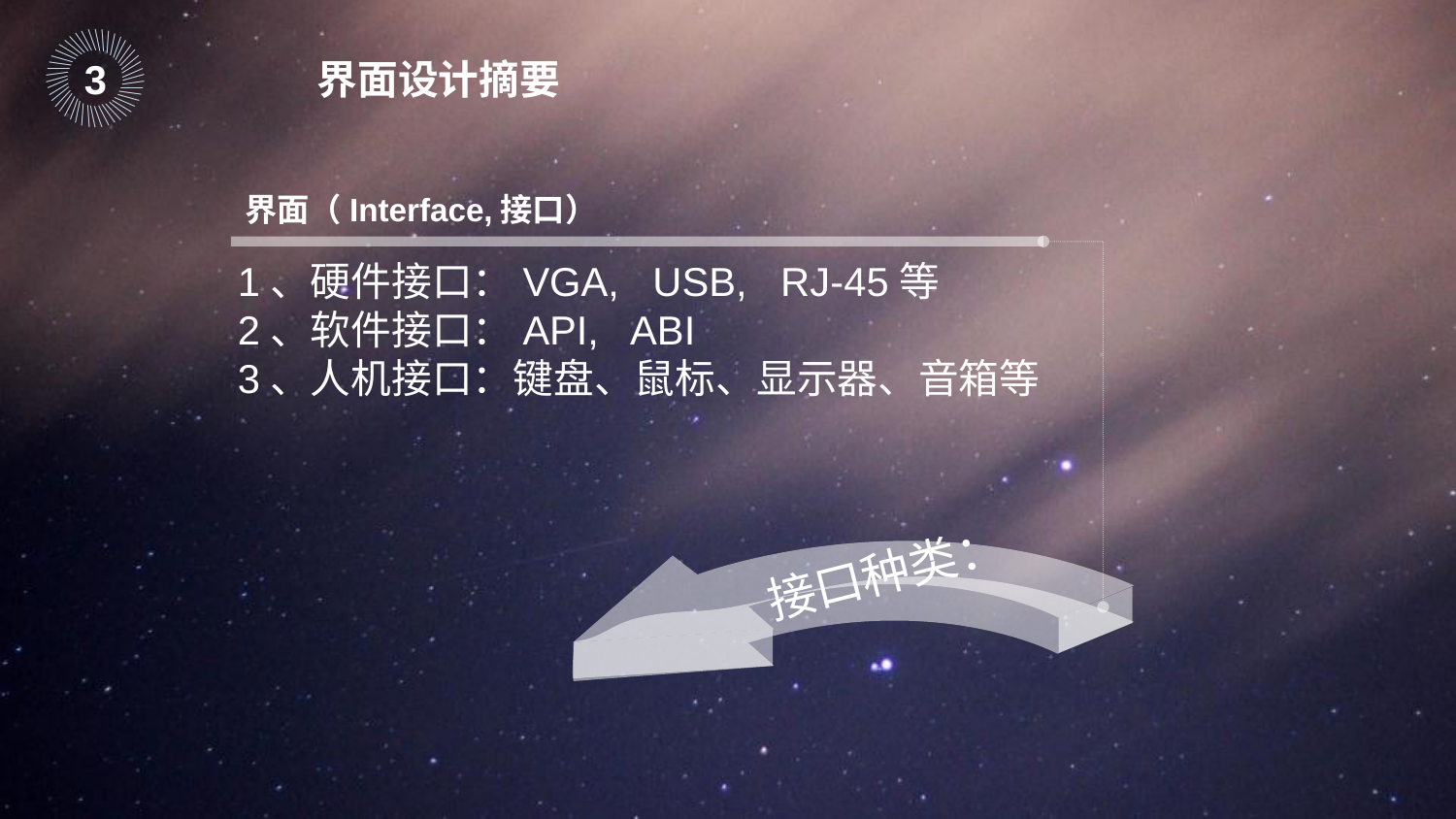

｜
｜
｜
｜
｜
｜
｜
｜
｜
｜
｜
｜
｜
｜
｜
｜
｜
｜
｜
｜
｜
｜
｜
｜
｜
｜
｜
｜
｜
｜
｜
｜
｜
｜
｜
｜
｜
｜
｜
｜
｜
｜
｜
｜
｜
｜
3
界面设计摘要
界面（Interface,接口）

1、硬件接口：VGA,   USB,   RJ-45等
2、软件接口：API,   ABI
3、人机接口：键盘、鼠标、显示器、音箱等

接口种类：